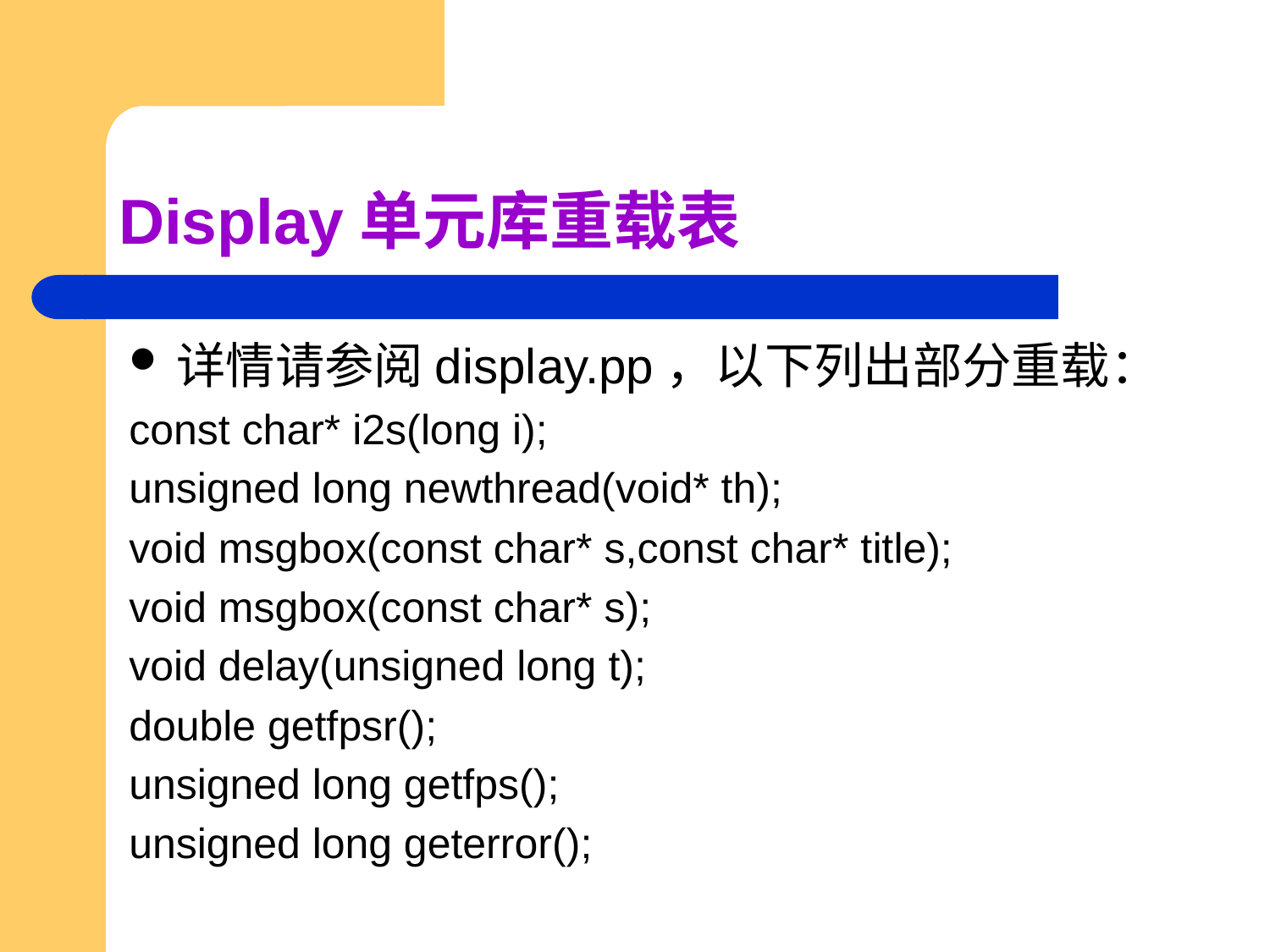

# Display单元库重载表
详情请参阅display.pp，以下列出部分重载：
const char* i2s(long i);
unsigned long newthread(void* th);
void msgbox(const char* s,const char* title);
void msgbox(const char* s);
void delay(unsigned long t);
double getfpsr();
unsigned long getfps();
unsigned long geterror();